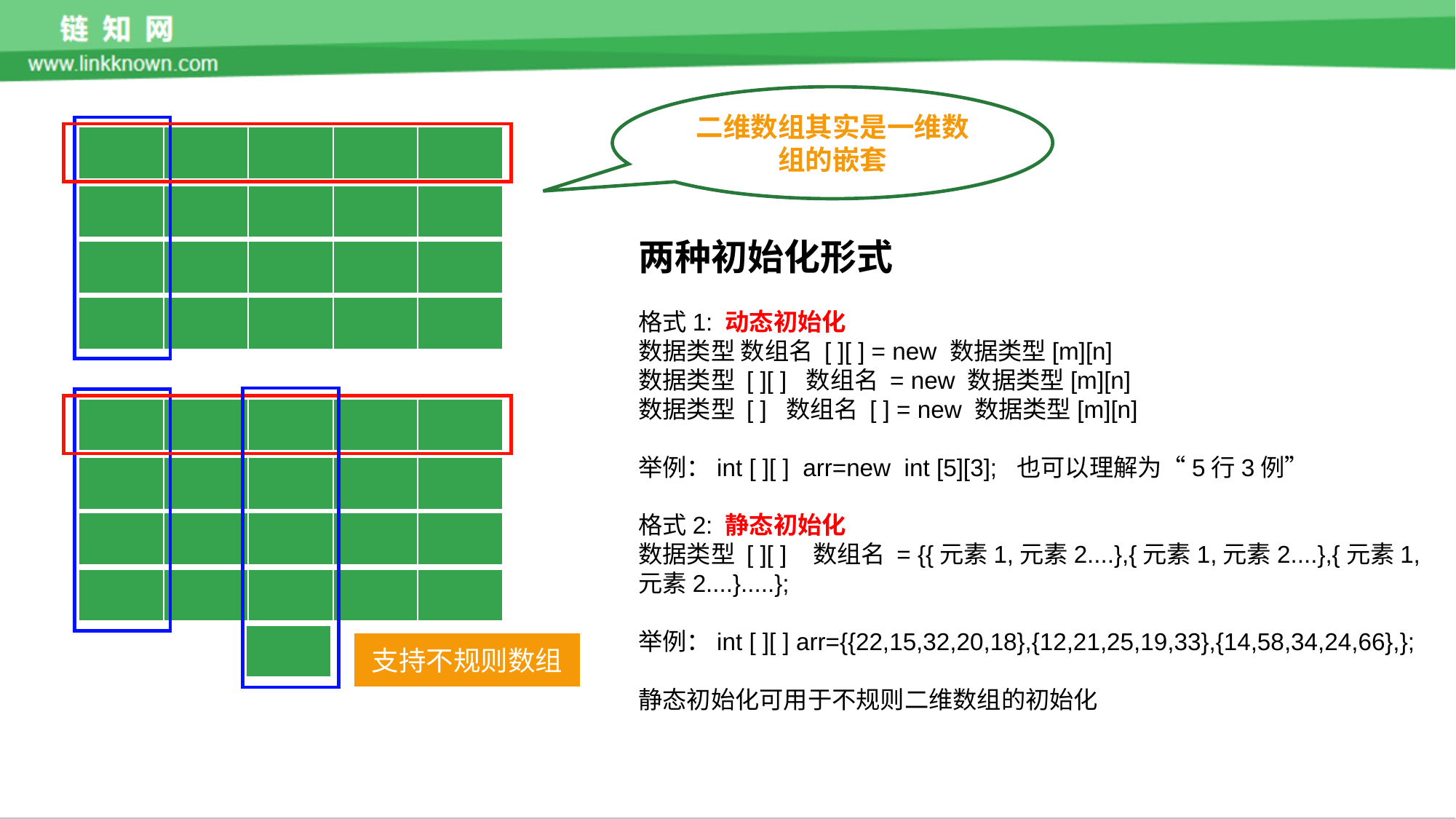

二维数组其实是一维数组的嵌套

|  |  |  |  |  |
| --- | --- | --- | --- | --- |
|  |  |  |  |  |
| --- | --- | --- | --- | --- |
两种初始化形式

格式1: 动态初始化
数据类型 数组名 [ ][ ] = new 数据类型[m][n]
数据类型 [ ][ ]  数组名 = new 数据类型[m][n]
数据类型 [ ]  数组名 [ ] = new 数据类型[m][n]

举例：int [ ][ ]  arr=new  int [5][3];  也可以理解为“5行3例”

格式2: 静态初始化
数据类型 [ ][ ]   数组名 = {{元素1,元素2....},{元素1,元素2....},{元素1,元素2....}.....};

举例：int [ ][ ] arr={{22,15,32,20,18},{12,21,25,19,33},{14,58,34,24,66},};

静态初始化可用于不规则二维数组的初始化
|  |  |  |  |  |
| --- | --- | --- | --- | --- |
|  |  |  |  |  |
| --- | --- | --- | --- | --- |

|  |  |  |  |  |
| --- | --- | --- | --- | --- |
|  |  |  |  |  |
| --- | --- | --- | --- | --- |
|  |  |  |  |  |
| --- | --- | --- | --- | --- |
|  |  |  |  |  |
| --- | --- | --- | --- | --- |
|  |
| --- |
支持不规则数组